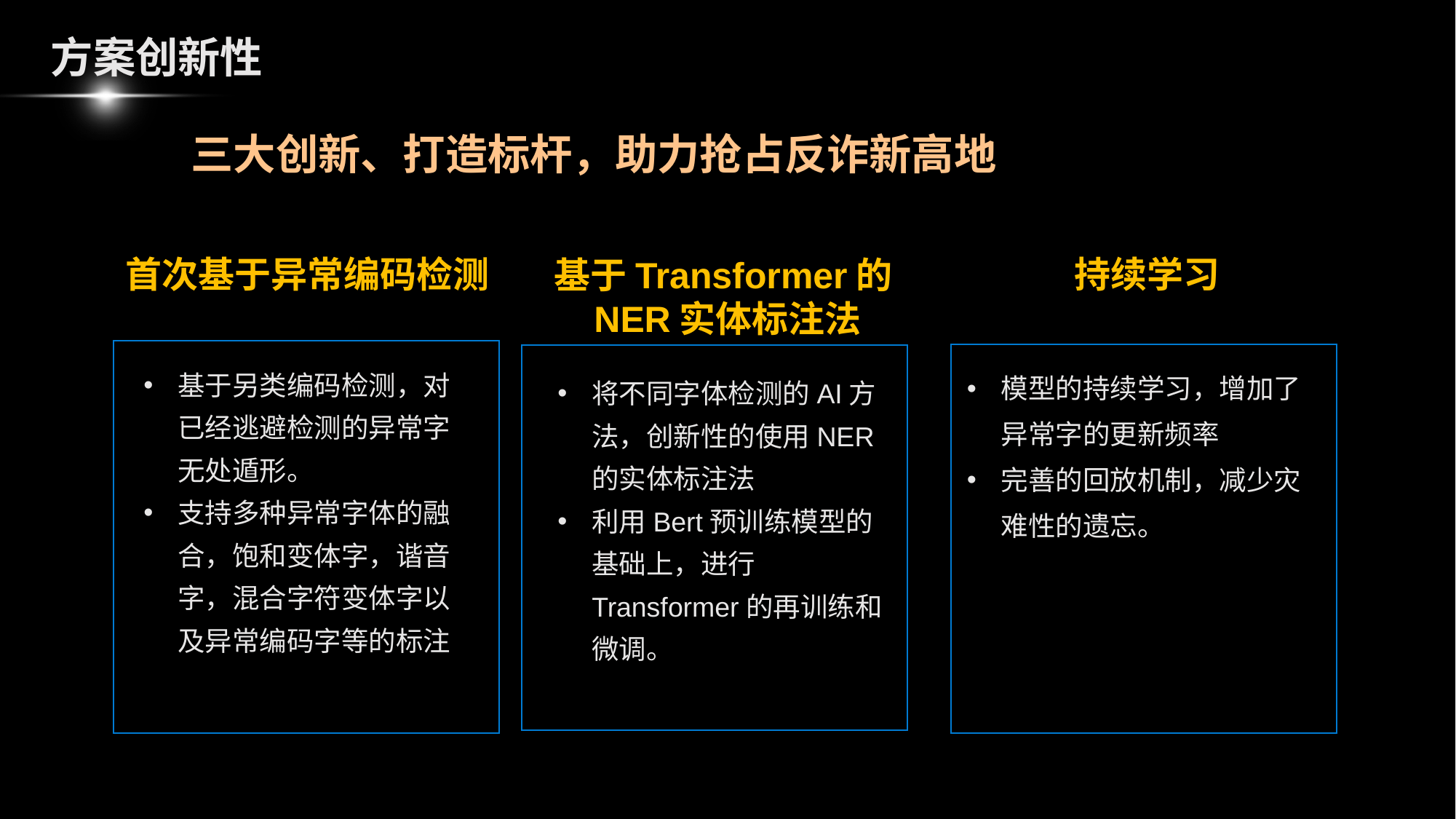

# 方案创新性
三大创新、打造标杆，助力抢占反诈新高地
首次基于异常编码检测
持续学习
基于Transformer的NER实体标注法

基于另类编码检测，对已经逃避检测的异常字无处遁形。
支持多种异常字体的融合，饱和变体字，谐音字，混合字符变体字以及异常编码字等的标注

模型的持续学习，增加了异常字的更新频率
完善的回放机制，减少灾难性的遗忘。

将不同字体检测的AI方法，创新性的使用NER的实体标注法
利用Bert预训练模型的基础上，进行Transformer的再训练和微调。